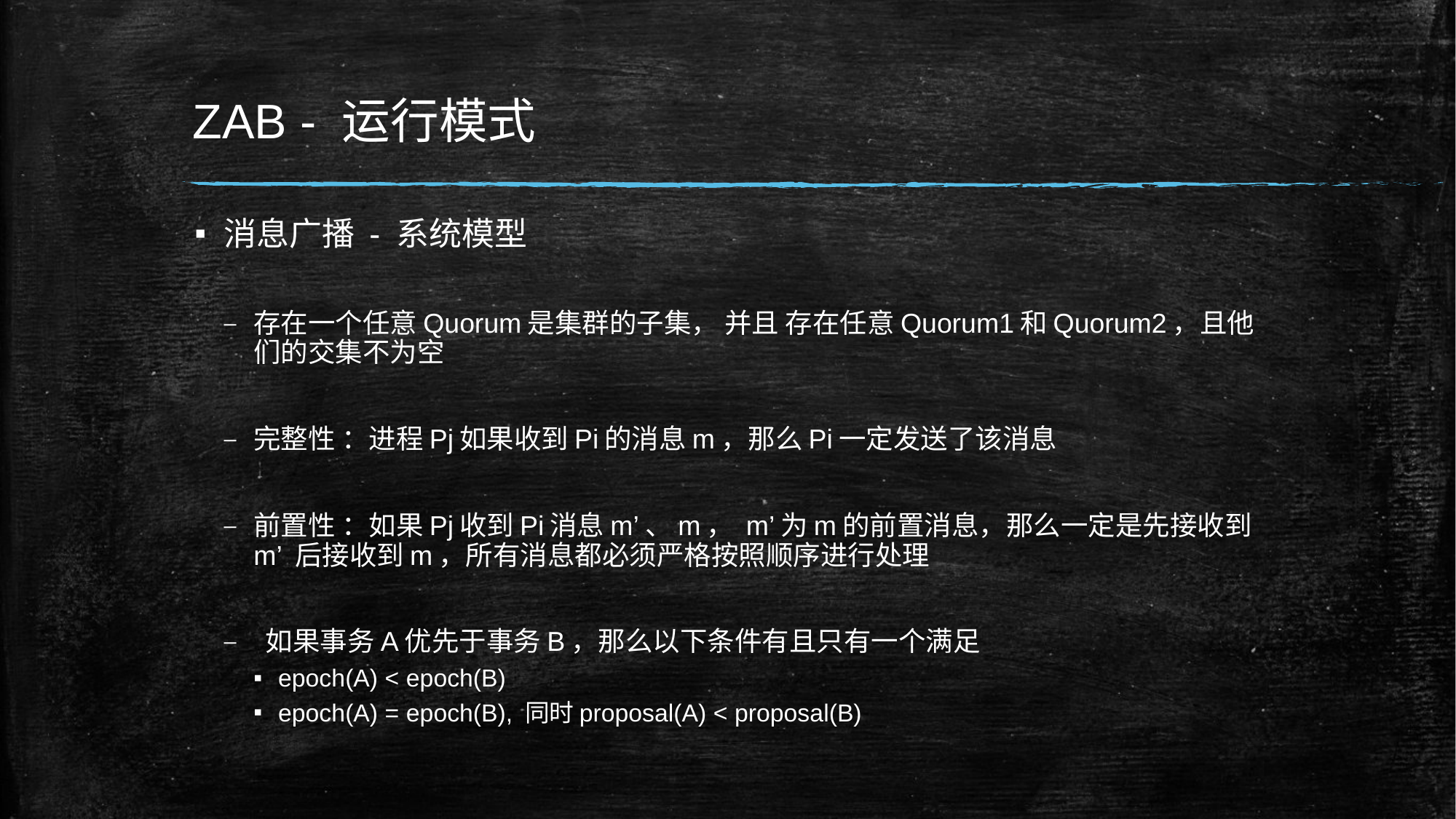

# ZAB - 运行模式
消息广播 - 系统模型

存在一个任意Quorum是集群的子集， 并且 存在任意Quorum1和Quorum2，且他们的交集不为空

完整性 ：进程Pj如果收到Pi的消息m，那么Pi一定发送了该消息

前置性 ：如果Pj收到Pi消息m’、m， m’为m的前置消息，那么一定是先接收到m’ 后接收到m，所有消息都必须严格按照顺序进行处理

 如果事务A优先于事务B，那么以下条件有且只有一个满足
epoch(A) < epoch(B)
epoch(A) = epoch(B), 同时proposal(A) < proposal(B)